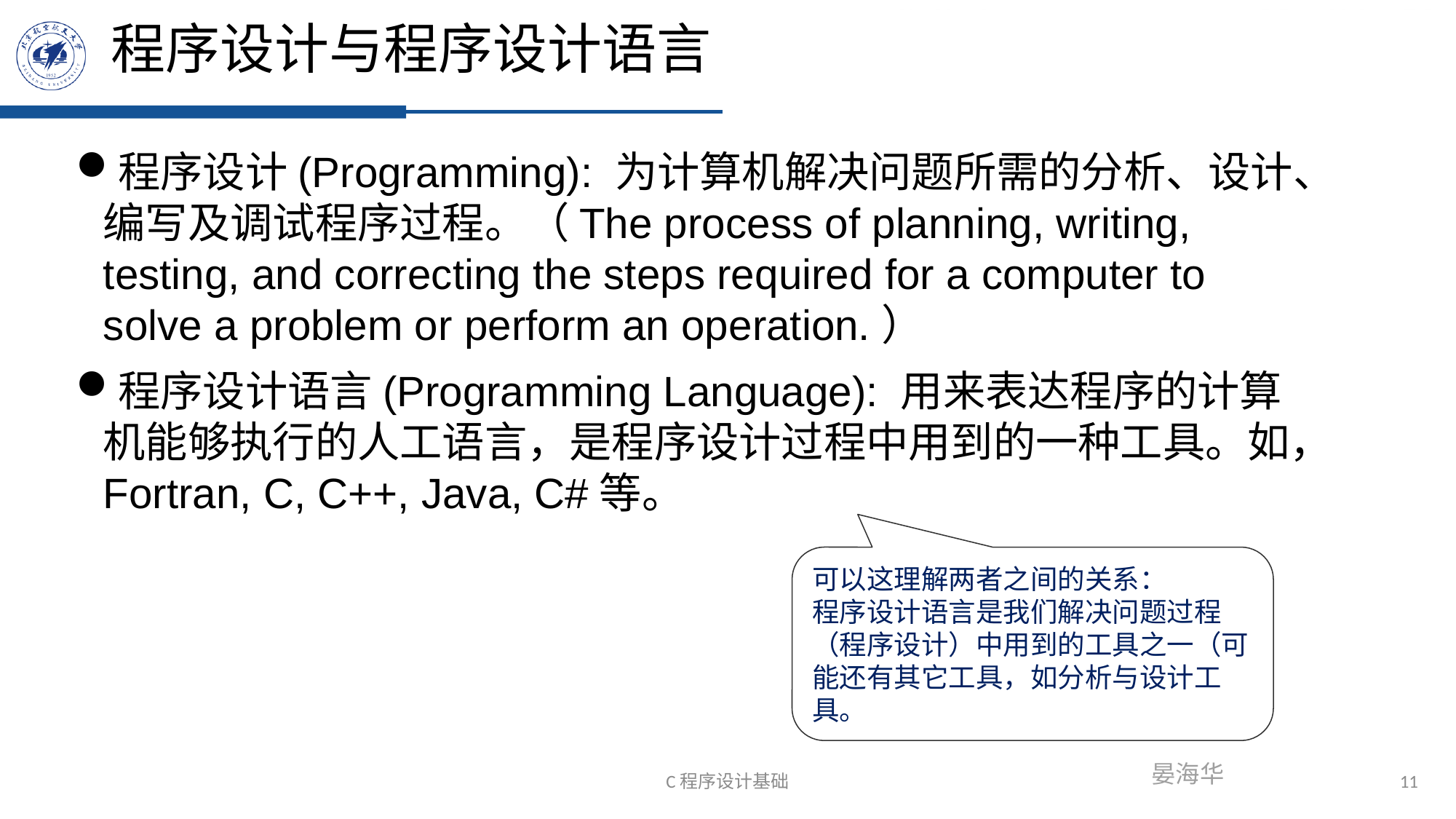

# 程序设计与程序设计语言
程序设计(Programming): 为计算机解决问题所需的分析、设计、编写及调试程序过程。（The process of planning, writing, testing, and correcting the steps required for a computer to solve a problem or perform an operation.）
程序设计语言(Programming Language): 用来表达程序的计算机能够执行的人工语言，是程序设计过程中用到的一种工具。如，Fortran, C, C++, Java, C#等。
可以这理解两者之间的关系：
程序设计语言是我们解决问题过程（程序设计）中用到的工具之一（可能还有其它工具，如分析与设计工具。
11
C程序设计基础